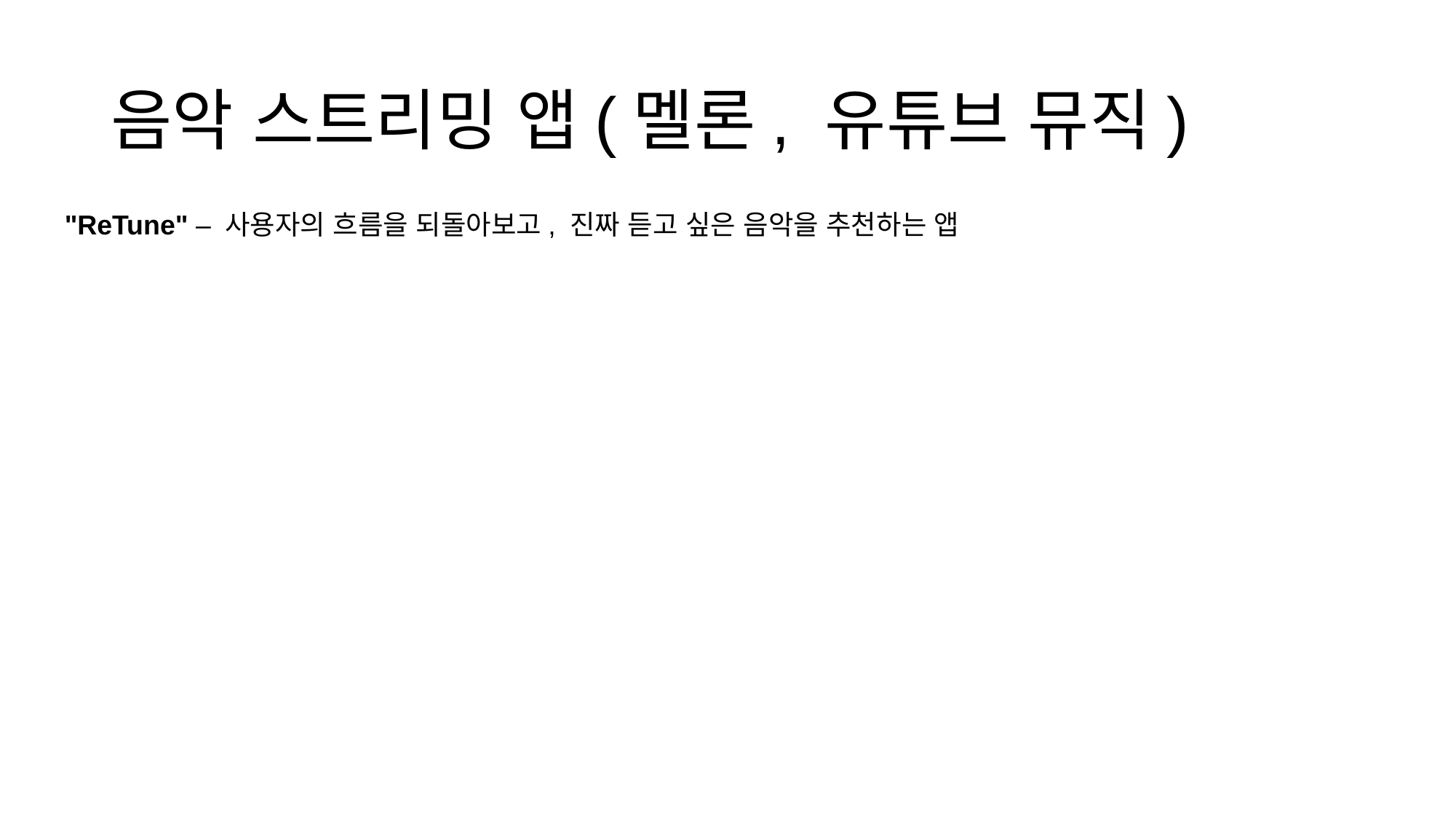

# 음악 스트리밍 앱(멜론, 유튜브 뮤직)
"ReTune" – 사용자의 흐름을 되돌아보고, 진짜 듣고 싶은 음악을 추천하는 앱